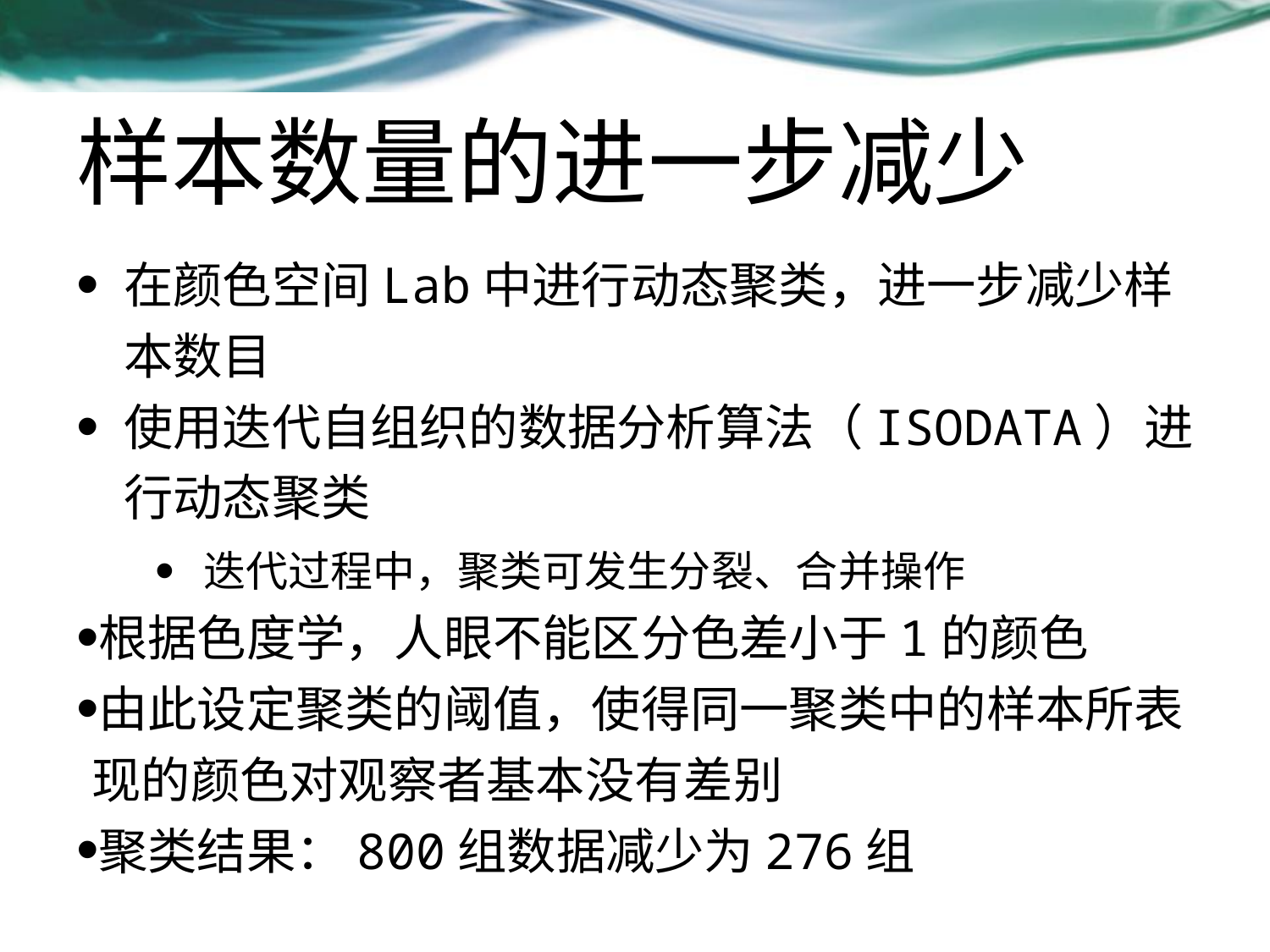

# 样本数量的进一步减少
在颜色空间Lab中进行动态聚类，进一步减少样本数目
使用迭代自组织的数据分析算法（ISODATA）进行动态聚类
迭代过程中，聚类可发生分裂、合并操作
根据色度学，人眼不能区分色差小于1的颜色
由此设定聚类的阈值，使得同一聚类中的样本所表现的颜色对观察者基本没有差别
聚类结果：800组数据减少为276组